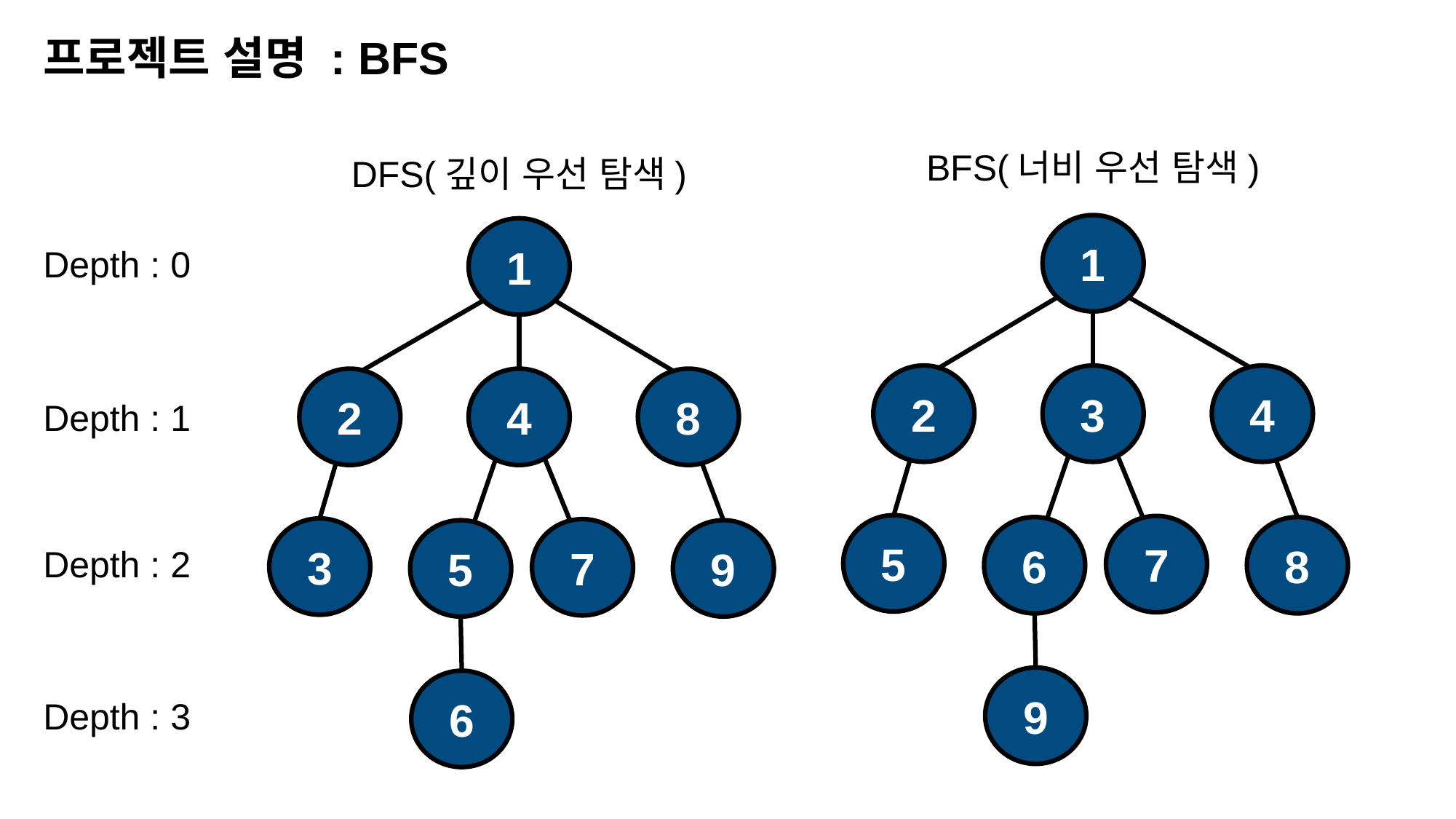

프로젝트 설명 : BFS
BFS(너비 우선 탐색)
DFS(깊이 우선 탐색)
1
1
Depth : 0
2
3
4
2
4
8
Depth : 1
5
7
6
8
3
7
5
9
Depth : 2
9
6
Depth : 3